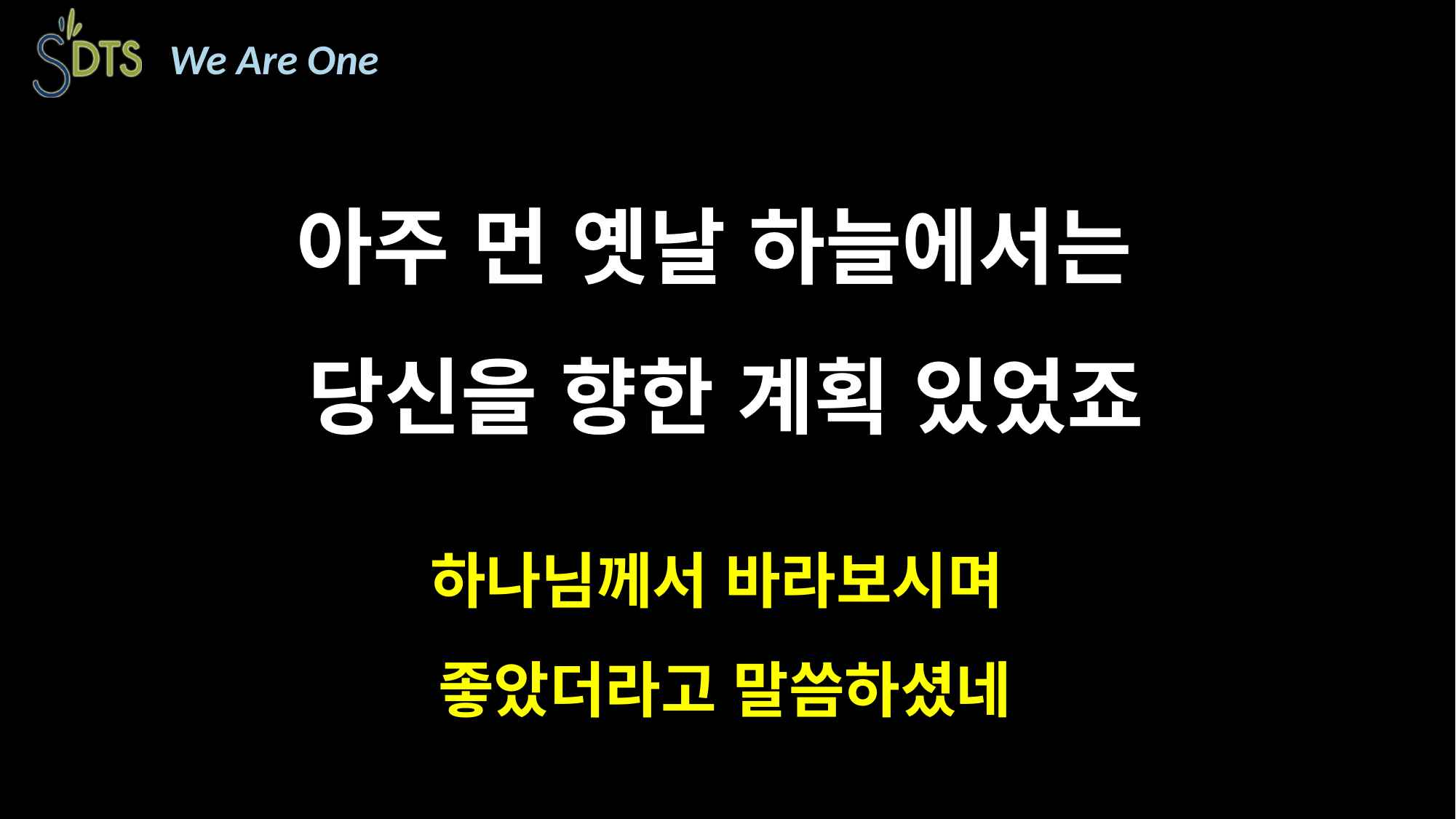

아주 먼 옛날 하늘에서는
당신을 향한 계획 있었죠
하나님께서 바라보시며
좋았더라고 말씀하셨네